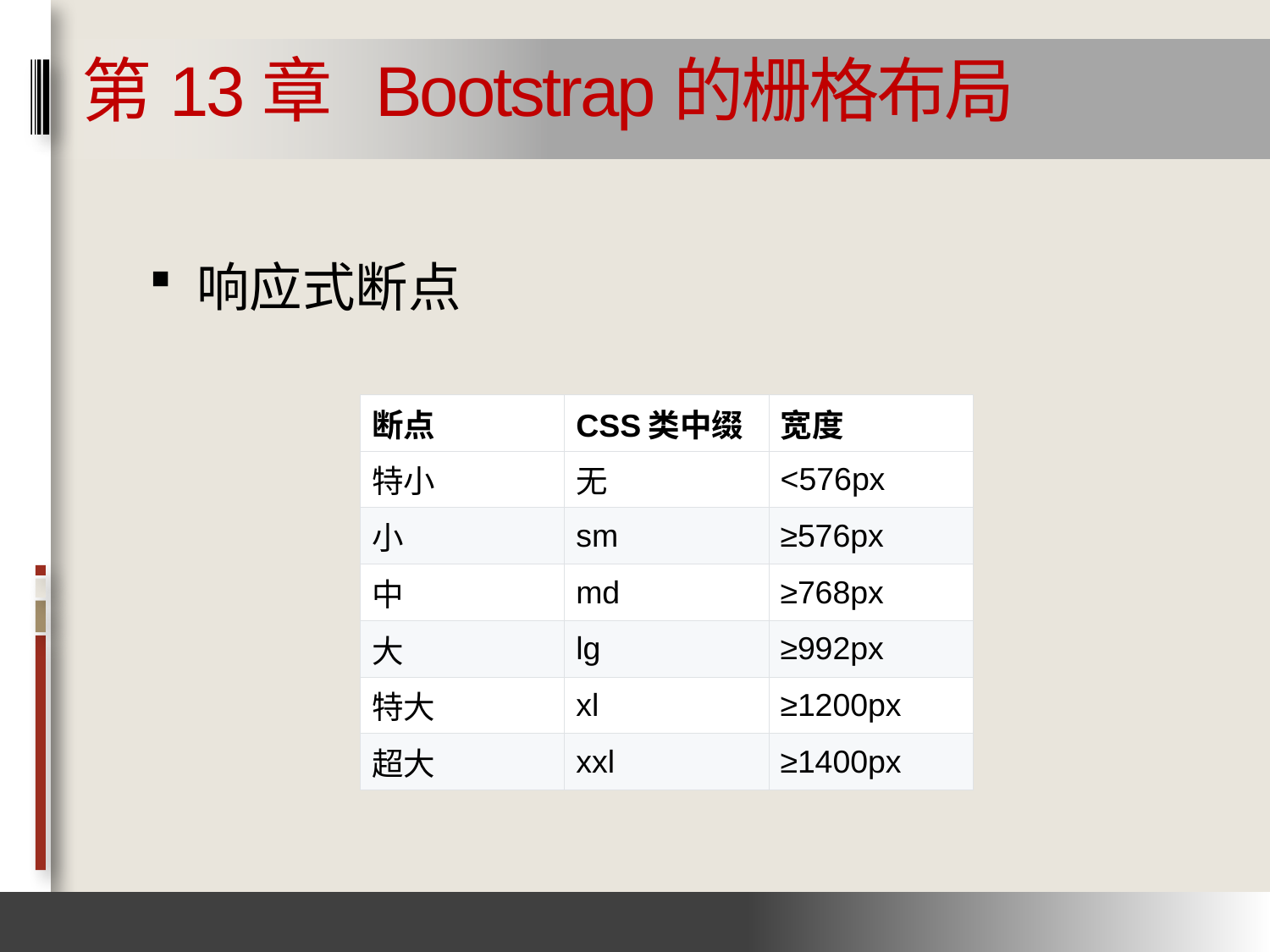

# 第13章  Bootstrap的栅格布局
响应式断点

| 断点 | CSS类中缀 | 宽度 |
| --- | --- | --- |
| 特小 | 无 | <576px |
| 小 | sm | ≥576px |
| 中 | md | ≥768px |
| 大 | lg | ≥992px |
| 特大 | xl | ≥1200px |
| 超大 | xxl | ≥1400px |